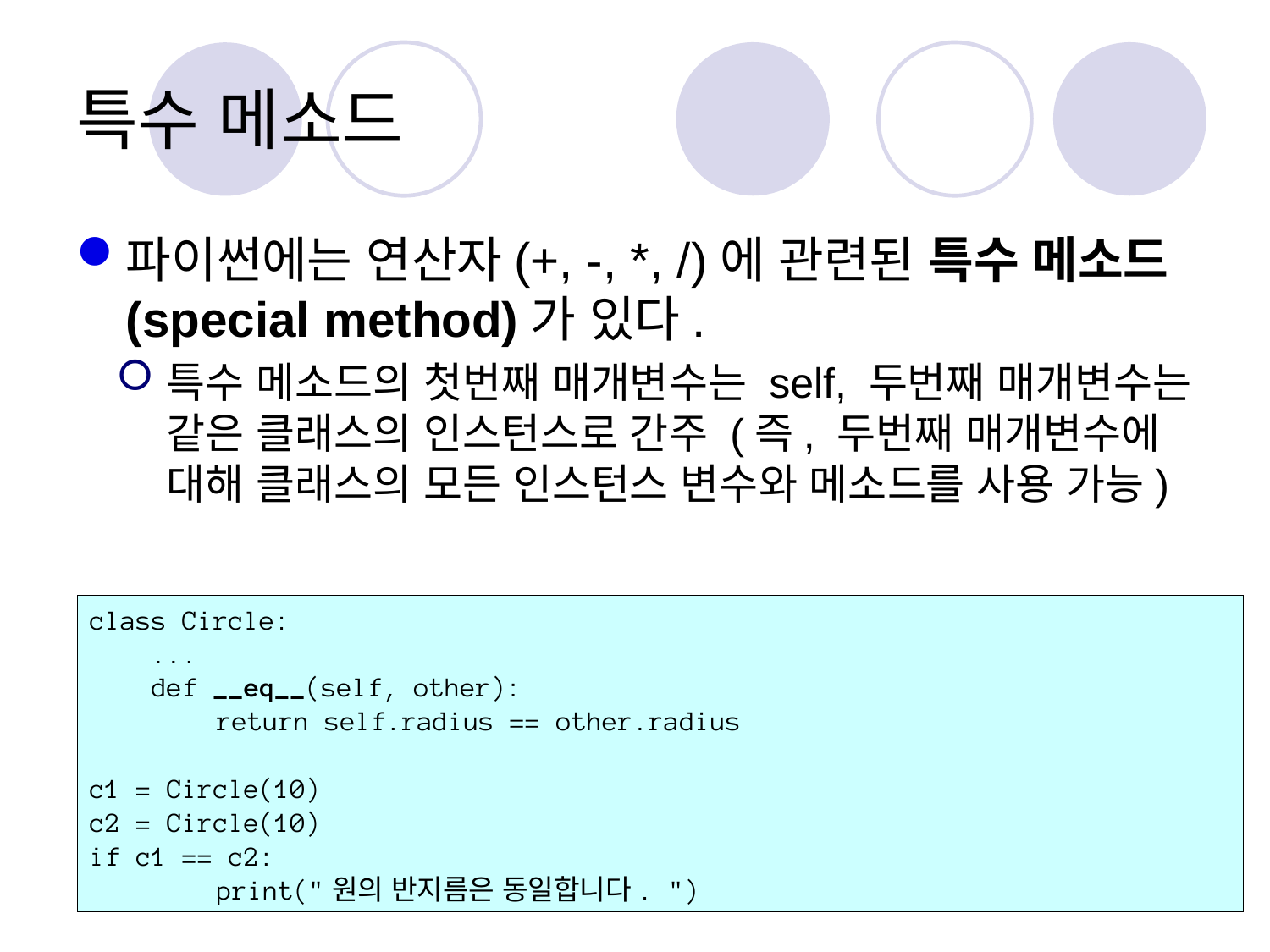

# 특수 메소드
파이썬에는 연산자(+, -, *, /)에 관련된 특수 메소드(special method)가 있다.
특수 메소드의 첫번째 매개변수는 self, 두번째 매개변수는 같은 클래스의 인스턴스로 간주 (즉, 두번째 매개변수에 대해 클래스의 모든 인스턴스 변수와 메소드를 사용 가능)

class Circle:
    ...
    def __eq__(self, other):
	return self.radius == other.radius

c1 = Circle(10)
c2 = Circle(10)
if c1 == c2:
	print("원의 반지름은 동일합니다. ")